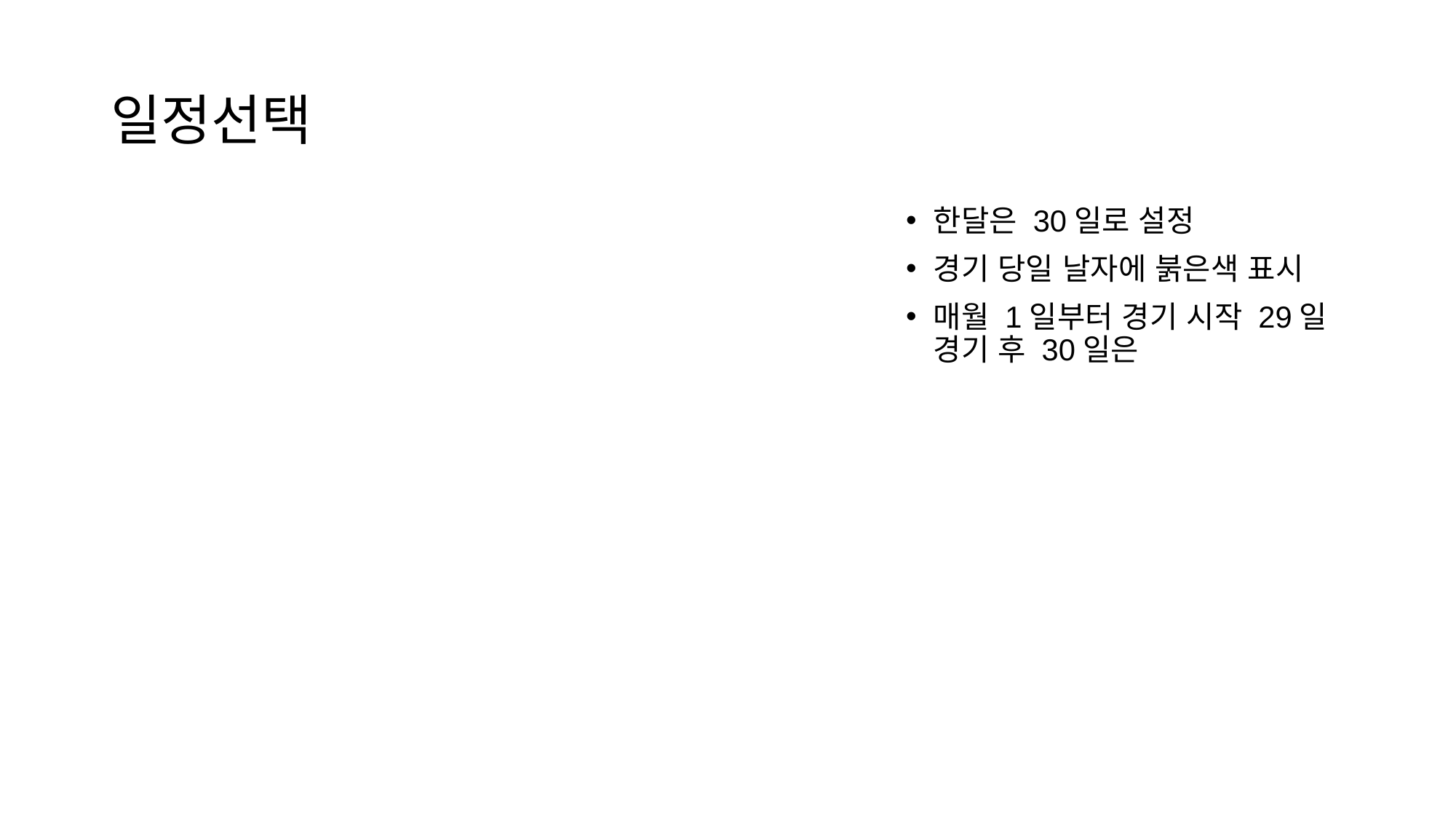

# 일정선택
한달은 30일로 설정
경기 당일 날자에 붉은색 표시
매월 1일부터 경기 시작 29일 경기 후 30일은